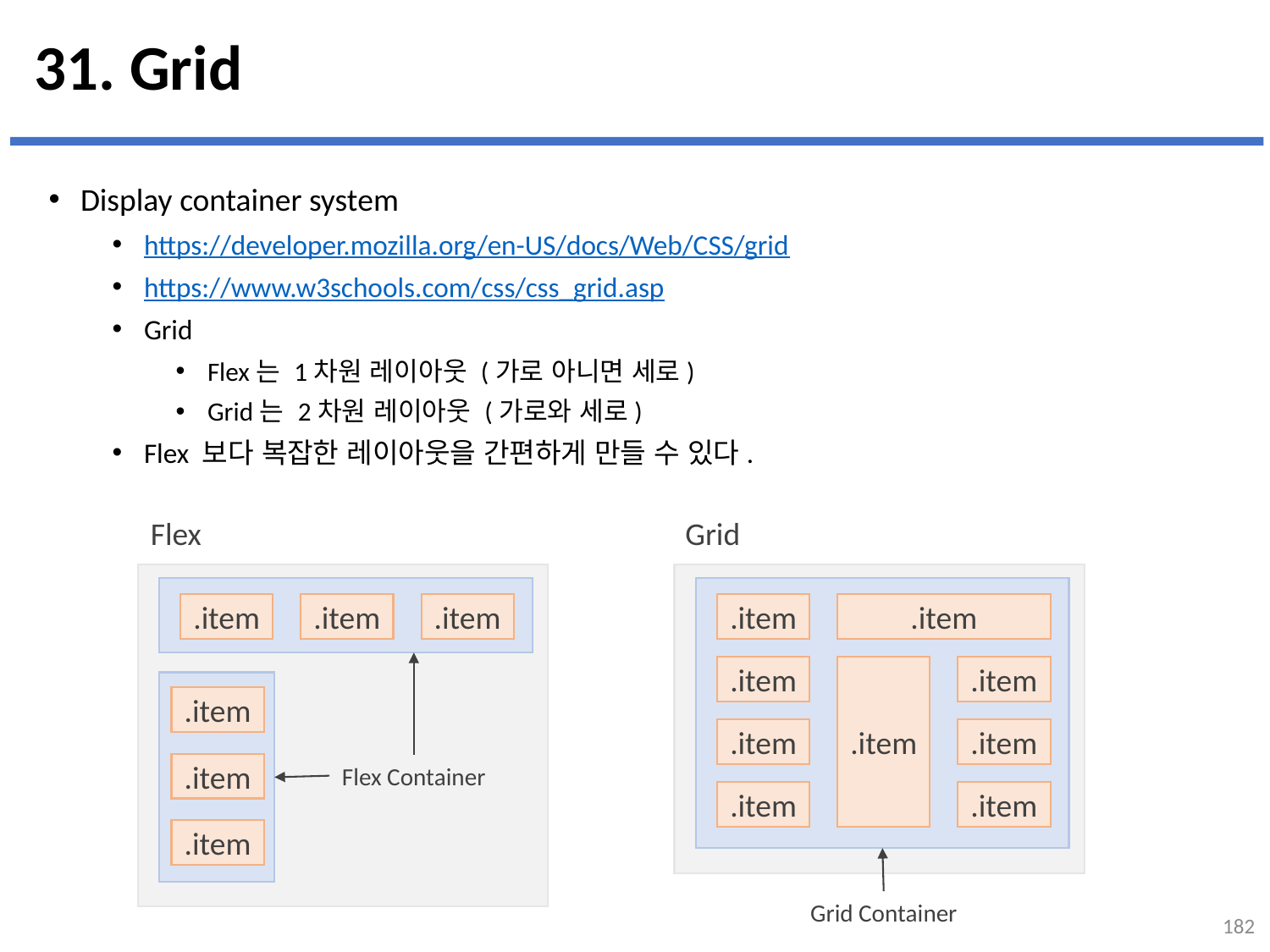

# 31. Grid
Display container system
https://developer.mozilla.org/en-US/docs/Web/CSS/grid
https://www.w3schools.com/css/css_grid.asp
Grid
Flex는 1차원 레이아웃 (가로 아니면 세로)
Grid는 2차원 레이아웃 (가로와 세로)
Flex 보다 복잡한 레이아웃을 간편하게 만들 수 있다.
Flex
Grid

.item
.item
.item
.item
.item
.item
.item
.item

.item
.item
.item
.item
Flex Container
.item
.item
.item
Grid Container
182